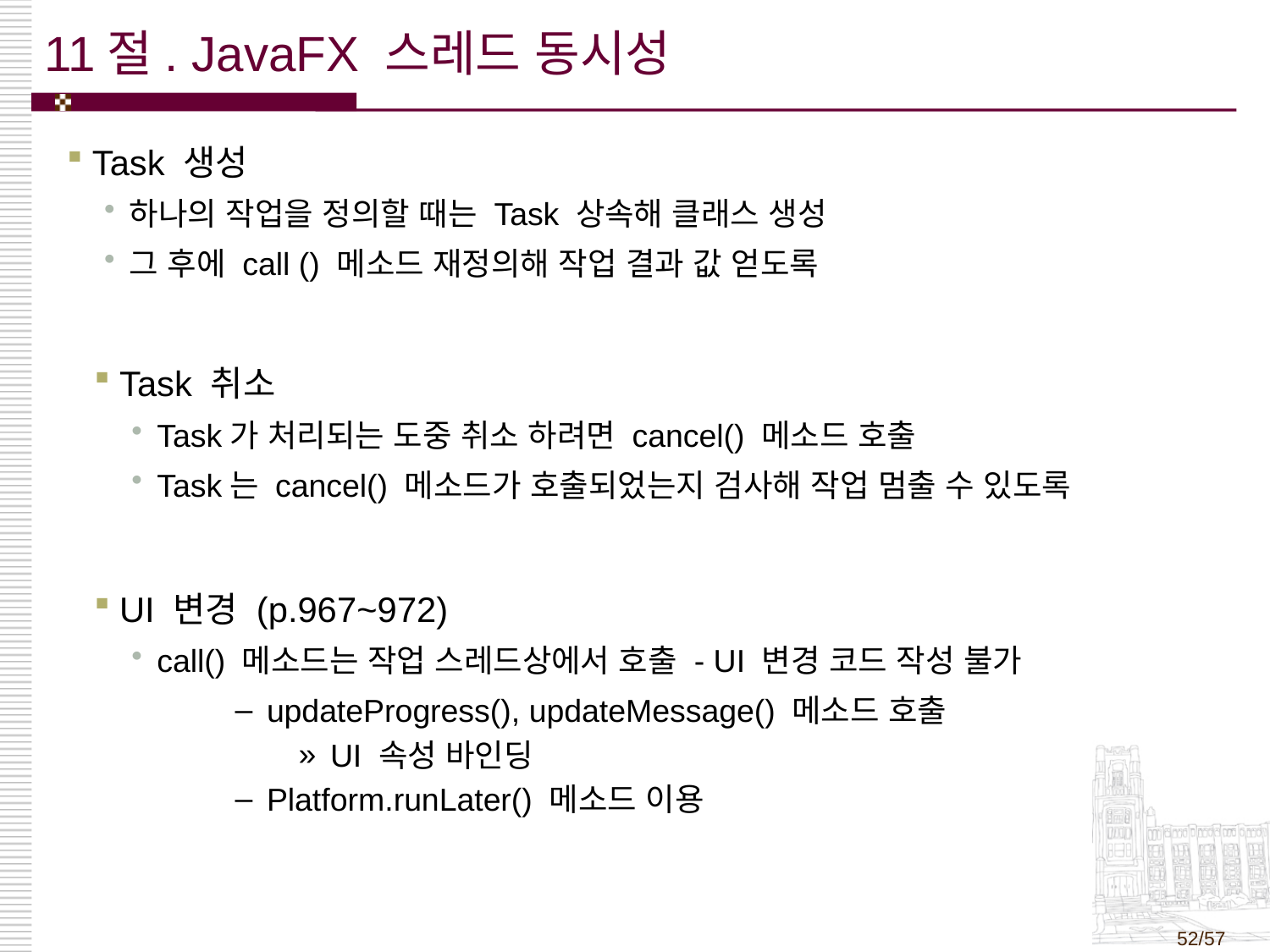

# 11절. JavaFX 스레드 동시성
Task 생성
하나의 작업을 정의할 때는 Task 상속해 클래스 생성
그 후에 call () 메소드 재정의해 작업 결과 값 얻도록

Task 취소
Task가 처리되는 도중 취소 하려면 cancel() 메소드 호출
Task는 cancel() 메소드가 호출되었는지 검사해 작업 멈출 수 있도록

UI 변경 (p.967~972)
call() 메소드는 작업 스레드상에서 호출 - UI 변경 코드 작성 불가
updateProgress(), updateMessage() 메소드 호출
UI 속성 바인딩
Platform.runLater() 메소드 이용